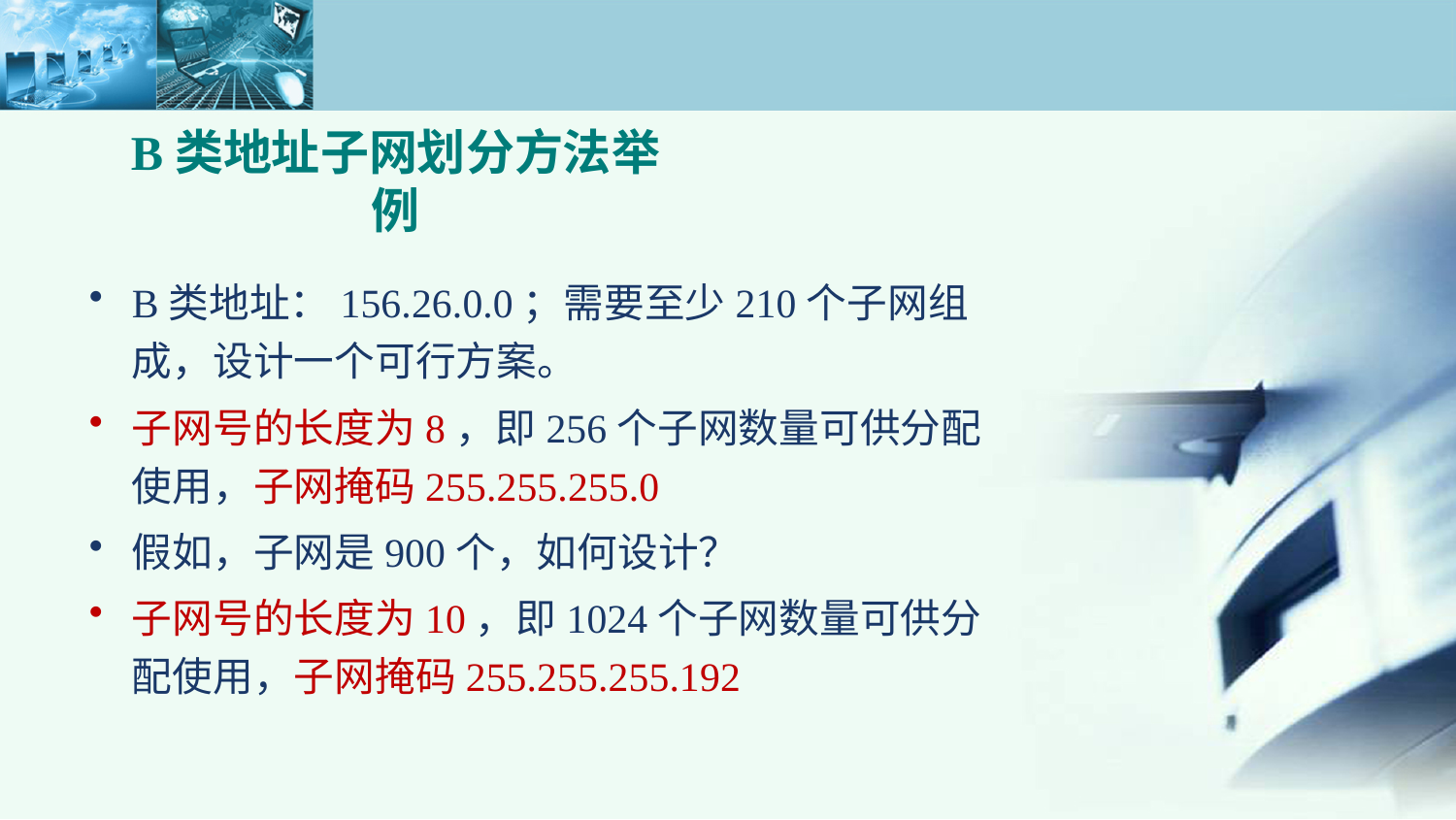

B类地址子网划分方法举例
B类地址：156.26.0.0；需要至少210个子网组成，设计一个可行方案。
子网号的长度为8，即256个子网数量可供分配使用，子网掩码255.255.255.0
假如，子网是900个，如何设计？
子网号的长度为10，即1024个子网数量可供分配使用，子网掩码255.255.255.192